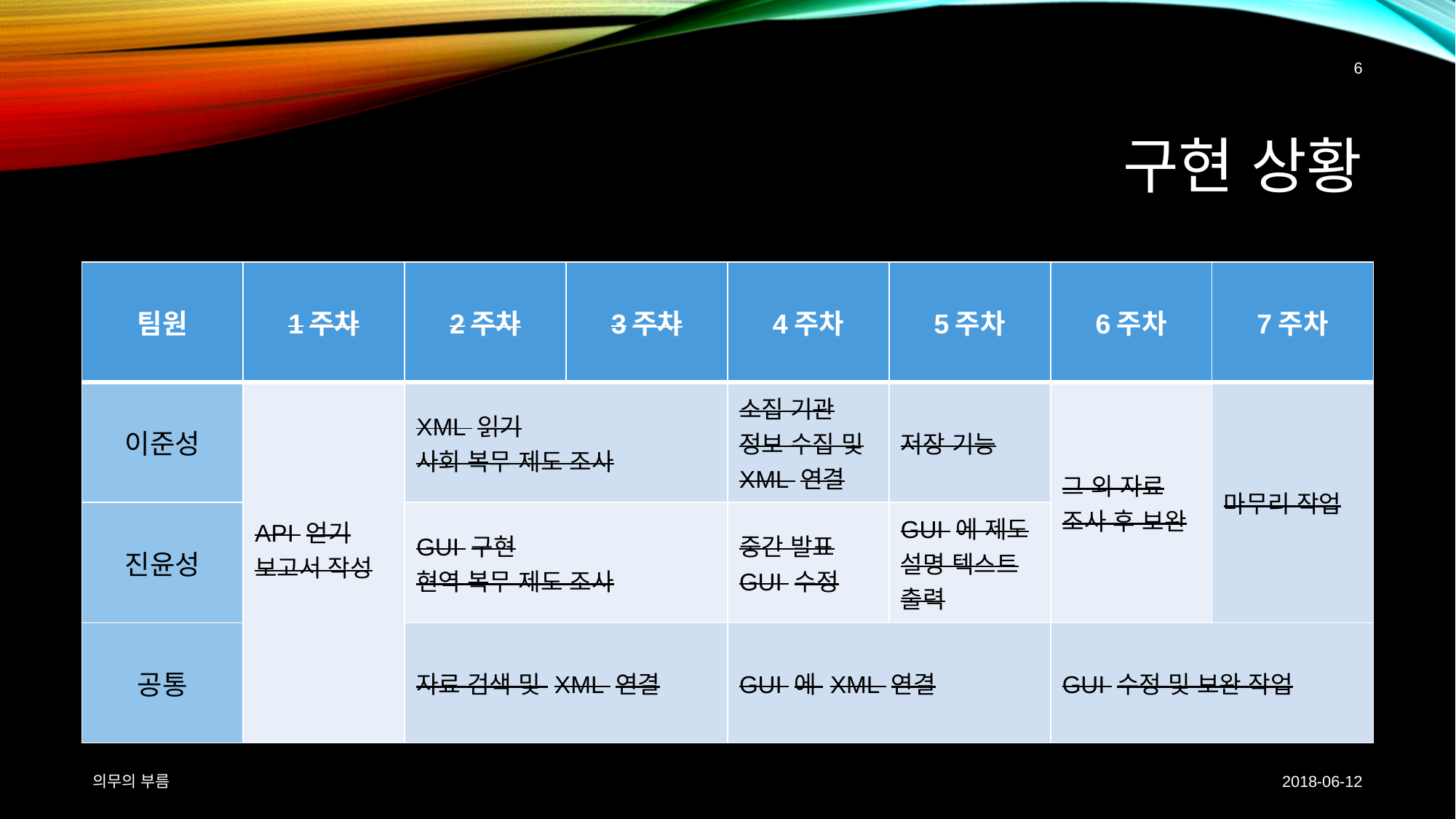

6
# 구현 상황
| 팀원 | 1주차 | 2주차 | 3주차 | 4주차 | 5주차 | 6주차 | 7주차 |
| --- | --- | --- | --- | --- | --- | --- | --- |
| 이준성 | API 얻기 보고서 작성 | XML 읽기 사회 복무 제도 조사 |  | 소집 기관 정보 수집 및 XML 연결 | 저장 기능 | 그 외 자료 조사 후 보완 | 마무리 작업 |
| 진윤성 |  | GUI 구현 현역 복무 제도 조사 |  | 중간 발표 GUI 수정 | GUI 에 제도 설명 텍스트 출력 |  |  |
| 공통 |  | 자료 검색 및 XML 연결 |  | GUI 에 XML 연결 |  | GUI 수정 및 보완 작업 |  |
의무의 부름
2018-06-12